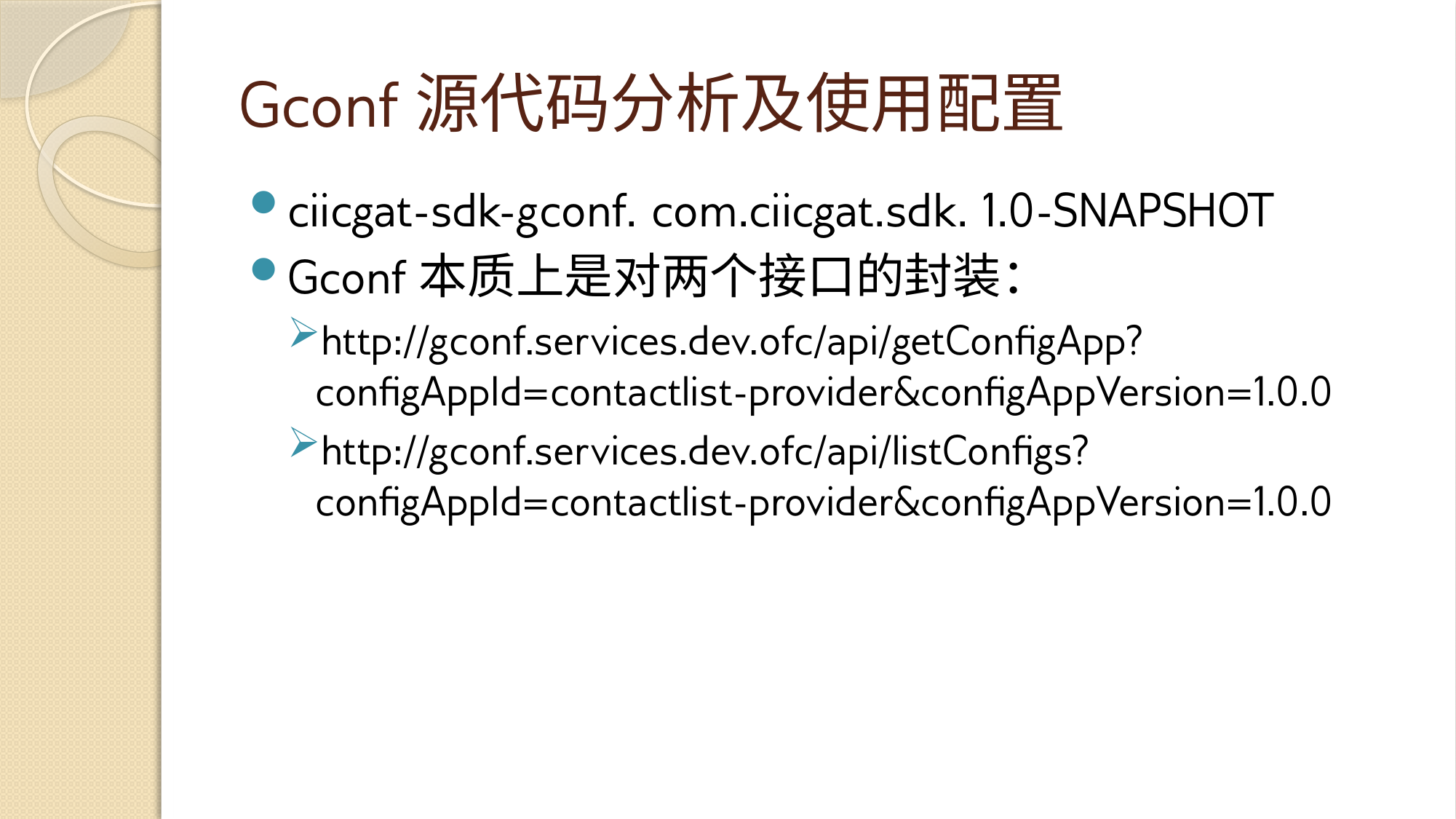

# Gconf源代码分析及使用配置
ciicgat-sdk-gconf. com.ciicgat.sdk. 1.0-SNAPSHOT
Gconf本质上是对两个接口的封装：
http://gconf.services.dev.ofc/api/getConfigApp?configAppId=contactlist-provider&configAppVersion=1.0.0
http://gconf.services.dev.ofc/api/listConfigs?configAppId=contactlist-provider&configAppVersion=1.0.0